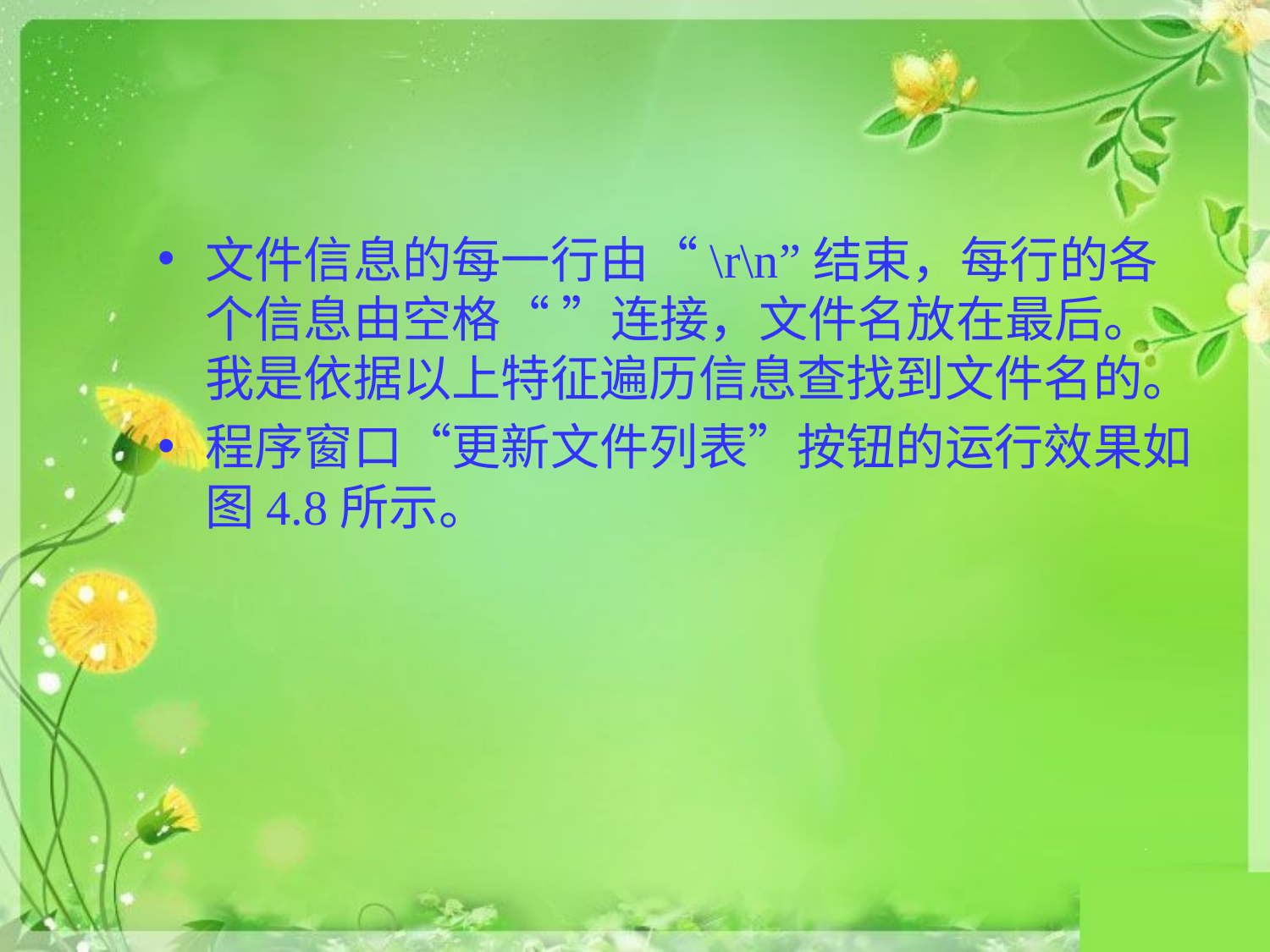

#
文件信息的每一行由“\r\n”结束，每行的各个信息由空格“ ”连接，文件名放在最后。我是依据以上特征遍历信息查找到文件名的。
程序窗口“更新文件列表”按钮的运行效果如图4.8所示。